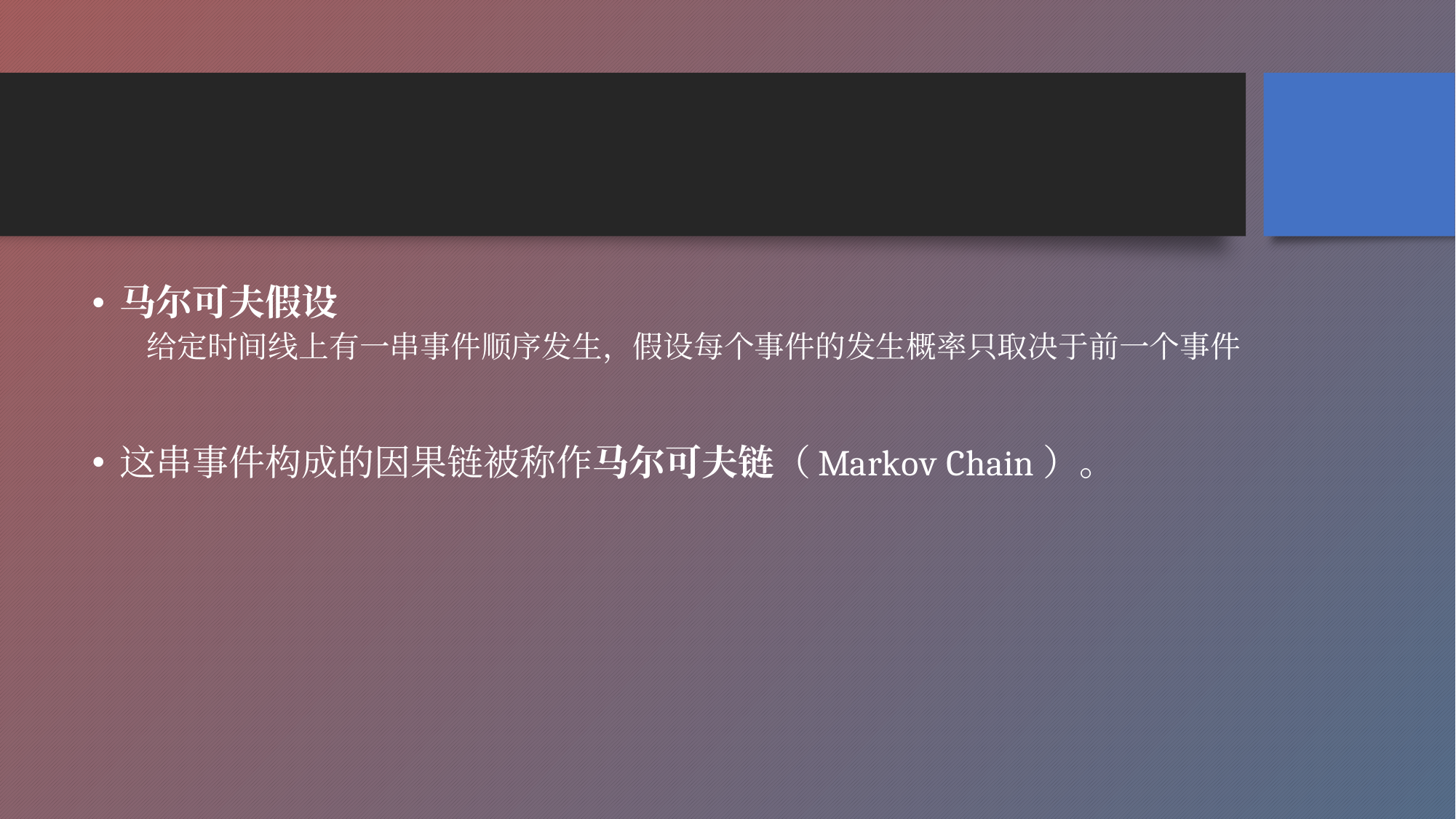

#
马尔可夫假设
给定时间线上有一串事件顺序发生，假设每个事件的发生概率只取决于前一个事件

这串事件构成的因果链被称作马尔可夫链（Markov Chain）。